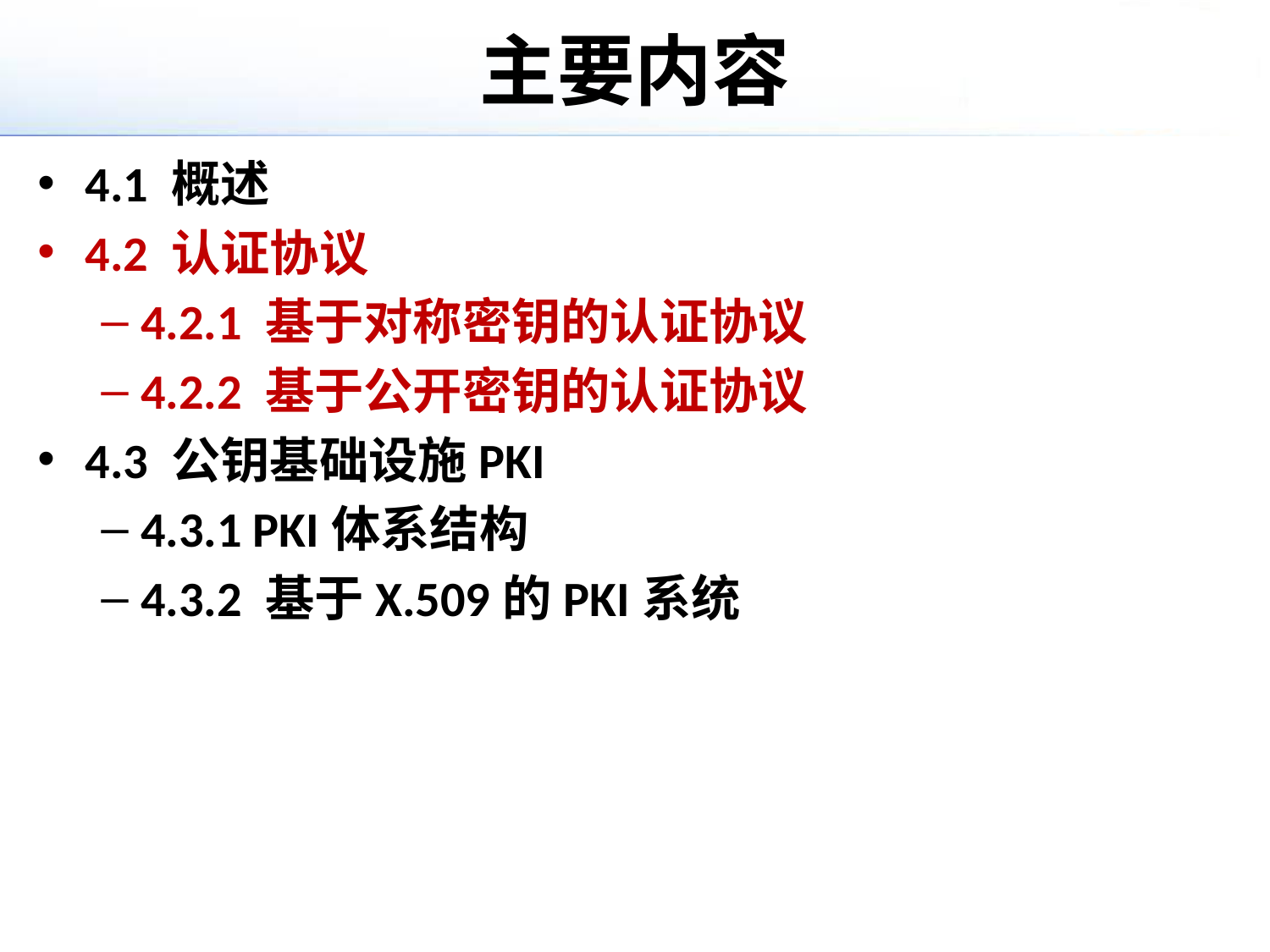

# 主要内容
4.1 概述
4.2 认证协议
4.2.1 基于对称密钥的认证协议
4.2.2 基于公开密钥的认证协议
4.3 公钥基础设施PKI
4.3.1 PKI体系结构
4.3.2 基于X.509的PKI系统